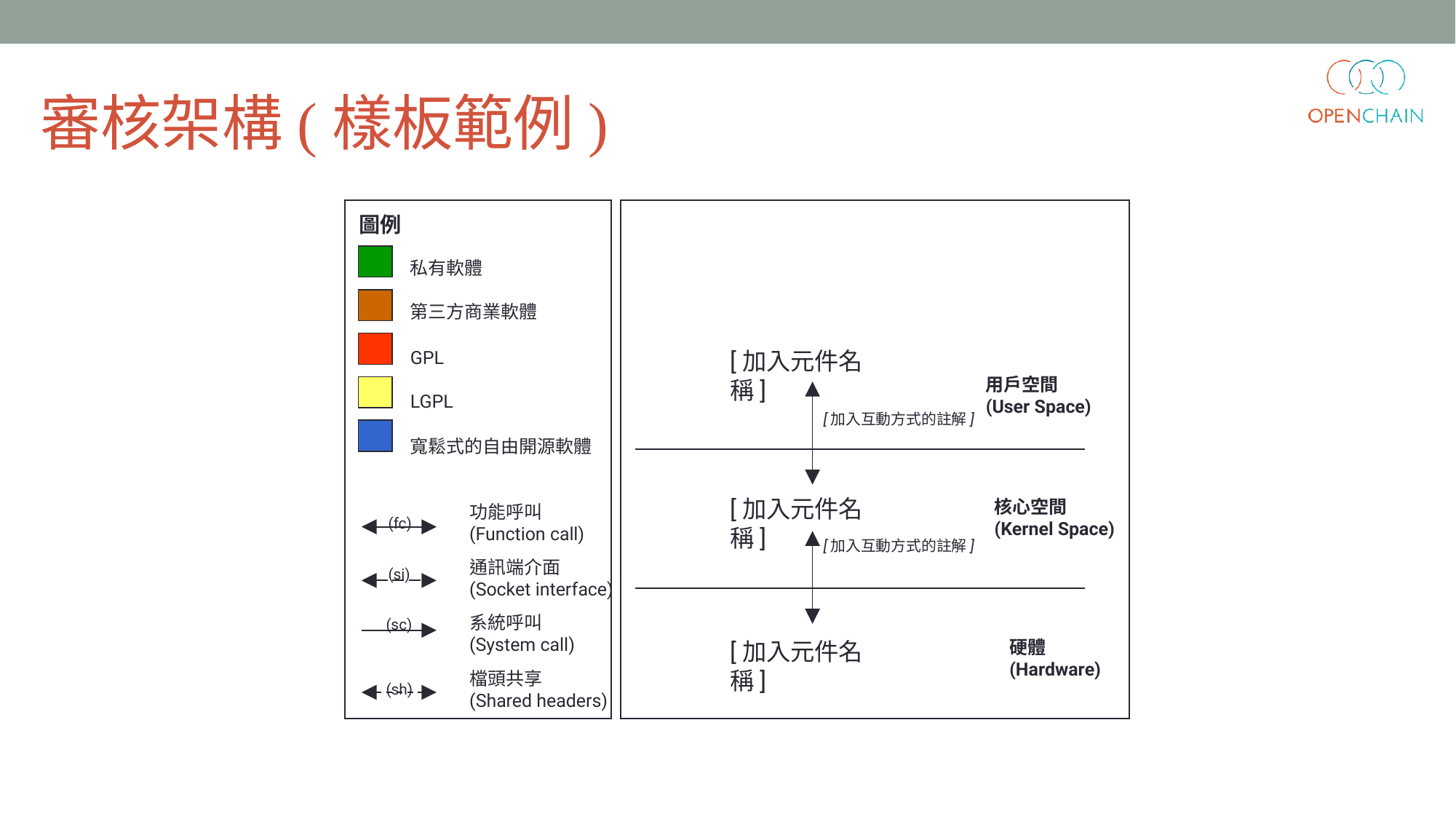

審核架構(樣板範例)

圖例

私有軟體

第三方商業軟體

[加入元件名稱]
GPL
用戶空間
(User Space)

LGPL
[加入互動方式的註解]

寬鬆式的自由開源軟體
[加入元件名稱]
核心空間
(Kernel Space)
功能呼叫(Function call)
(fc)
[加入互動方式的註解]
通訊端介面
(Socket interface)
(si)
系統呼叫
(System call)
(sc)
硬體
(Hardware)
[加入元件名稱]
檔頭共享
(Shared headers)
(sh)